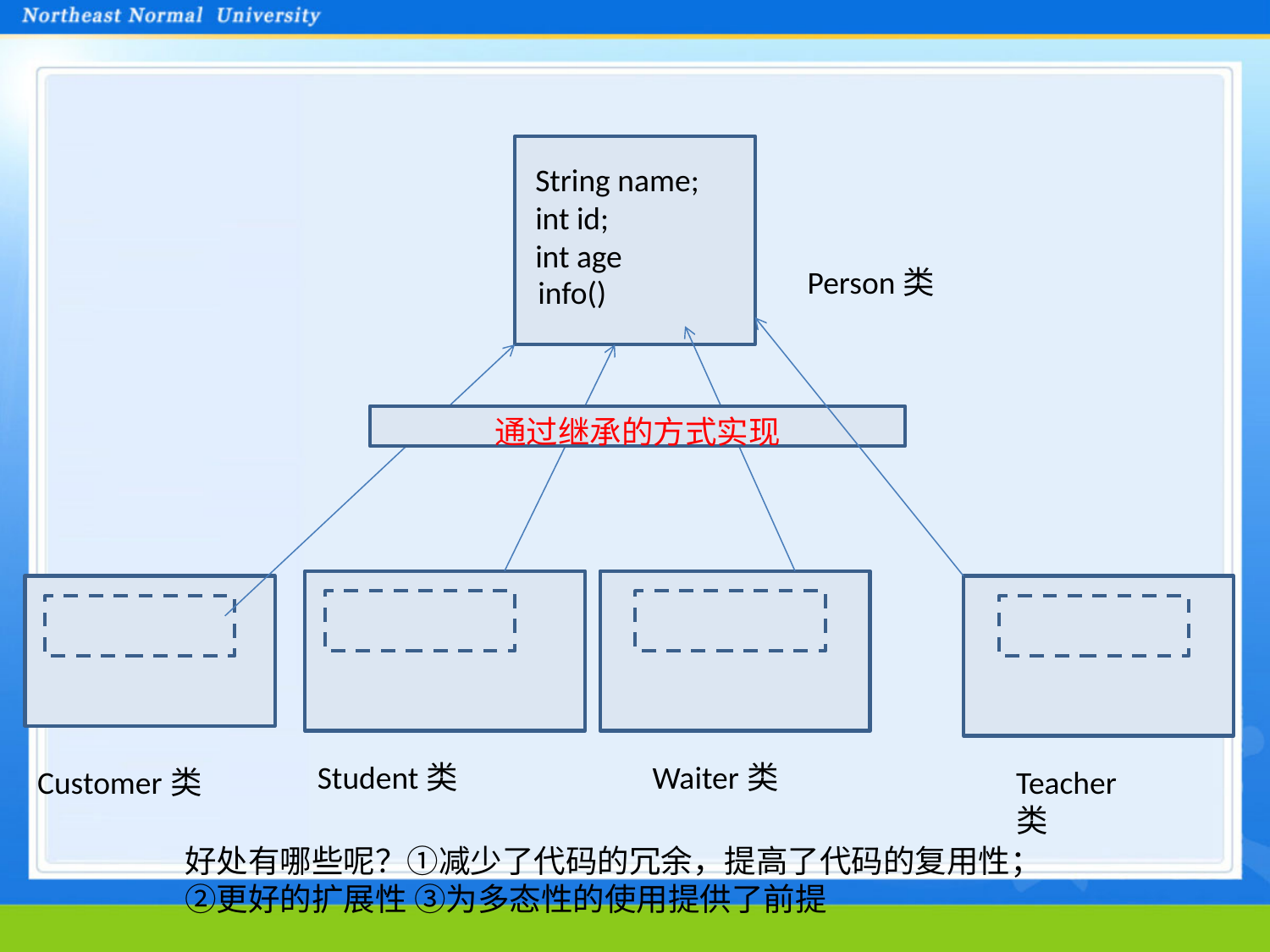

String name;
int id;
int age
Person类
info()

通过继承的方式实现

Student类
Waiter类
Customer类
Teacher类
好处有哪些呢？①减少了代码的冗余，提高了代码的复用性；②更好的扩展性 ③为多态性的使用提供了前提